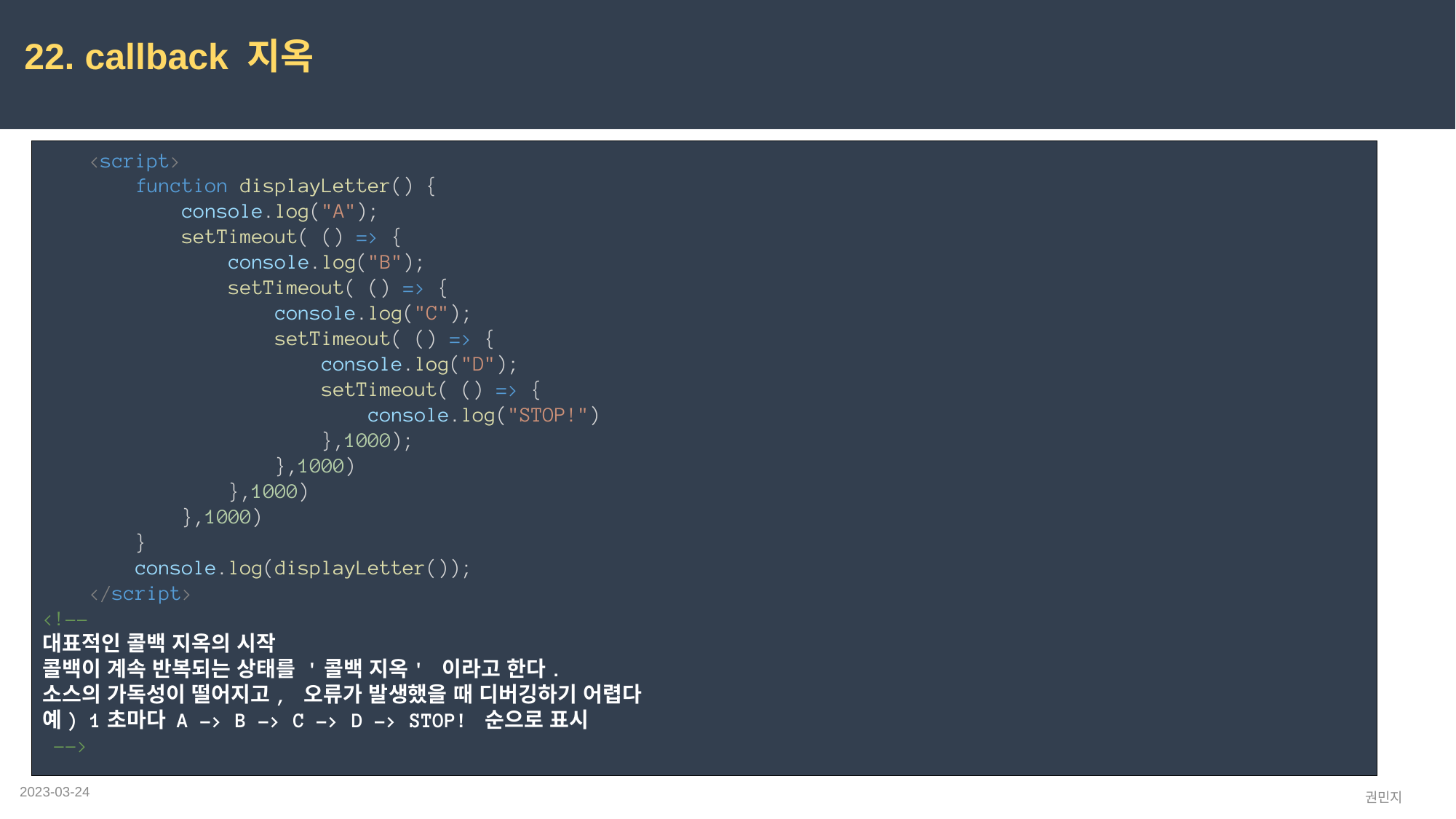

22. callback 지옥
    <script>
        function displayLetter() {
            console.log("A");
            setTimeout( () => {
                console.log("B");
                setTimeout( () => {
                    console.log("C");
                    setTimeout( () => {
                        console.log("D");
                        setTimeout( () => {
                            console.log("STOP!")
                        },1000);
                    },1000)
                },1000)
            },1000)
        }
        console.log(displayLetter());
    </script>
<!--
대표적인 콜백 지옥의 시작
콜백이 계속 반복되는 상태를 '콜백 지옥' 이라고 한다.
소스의 가독성이 떨어지고, 오류가 발생했을 때 디버깅하기 어렵다
예) 1초마다 A -> B -> C -> D -> STOP! 순으로 표시
 -->
2023-03-24
권민지